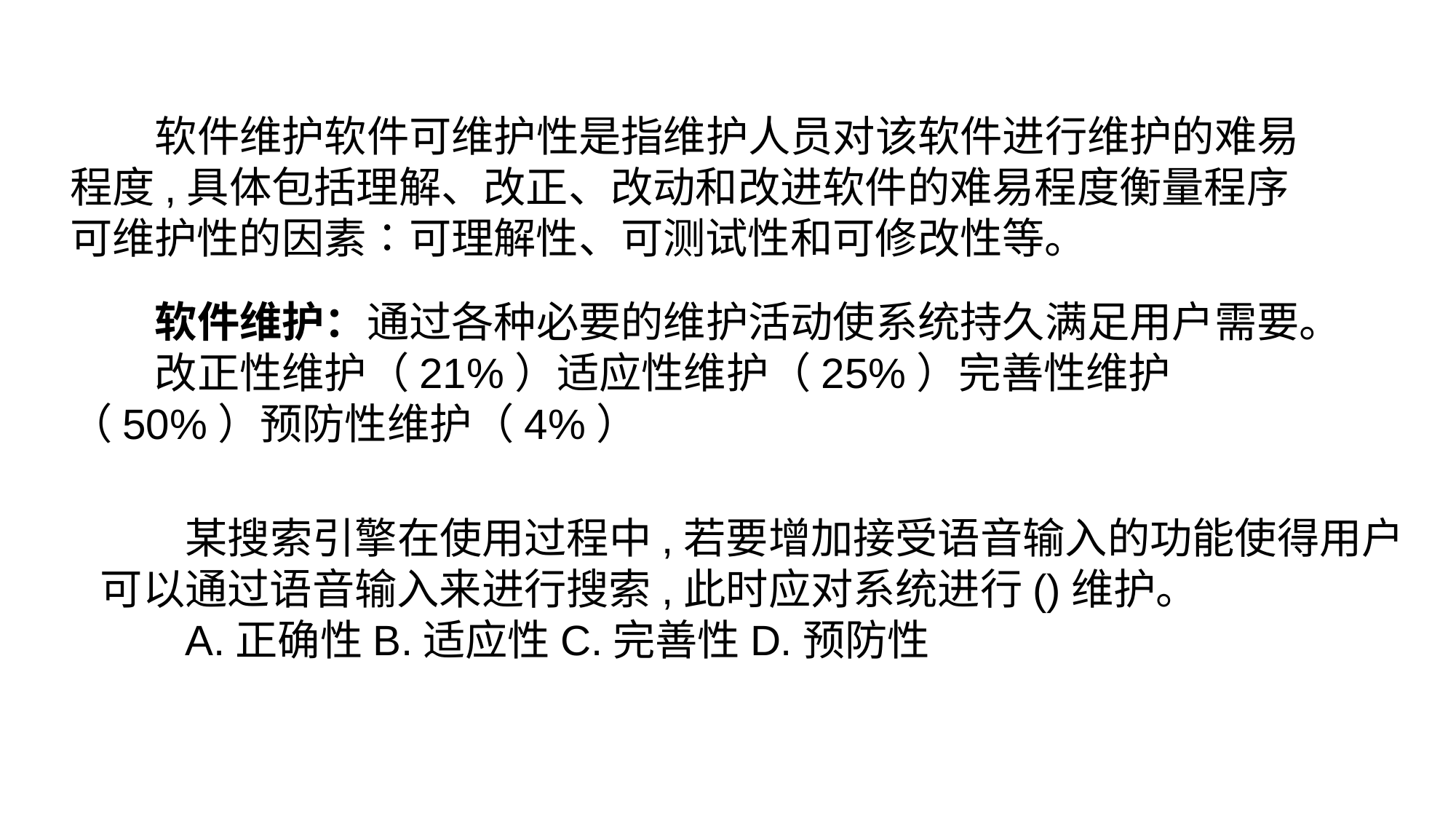

软件维护软件可维护性是指维护人员对该软件进行维护的难易程度,具体包括理解、改正、改动和改进软件的难易程度衡量程序可维护性的因素∶可理解性、可测试性和可修改性等。
软件维护：通过各种必要的维护活动使系统持久满足用户需要。
改正性维护（21%）适应性维护（25%）完善性维护（50%）预防性维护（4%）
某搜索引擎在使用过程中,若要增加接受语音输入的功能使得用户可以通过语音输入来进行搜索,此时应对系统进行()维护。
A.正确性B.适应性C.完善性D.预防性